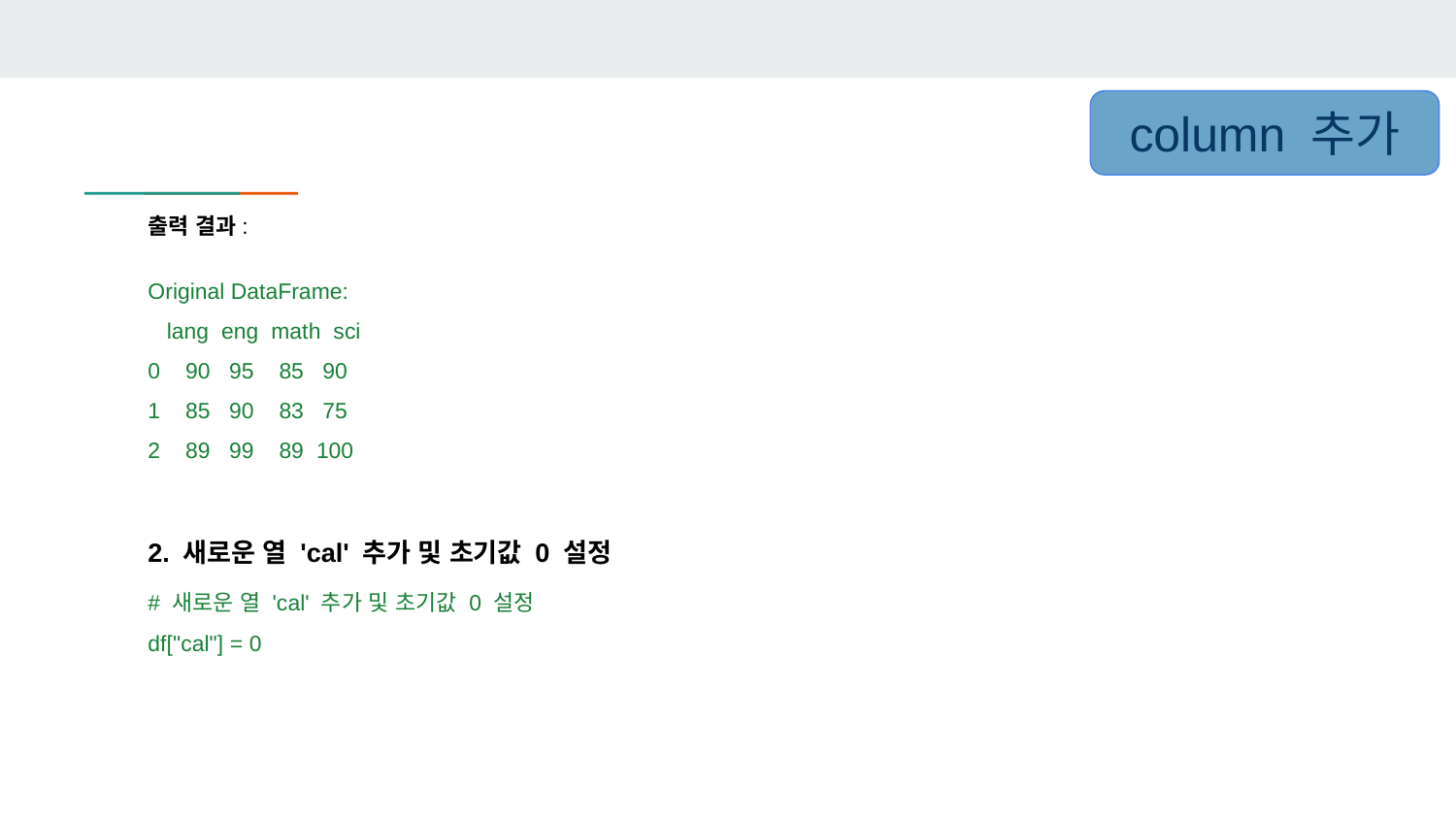

column 추가
출력 결과:
Original DataFrame:
   lang  eng  math  sci
0    90   95    85   90
1    85   90    83   75
2    89   99    89  100

2. 새로운 열 'cal' 추가 및 초기값 0 설정
# 새로운 열 'cal' 추가 및 초기값 0 설정
df["cal"] = 0